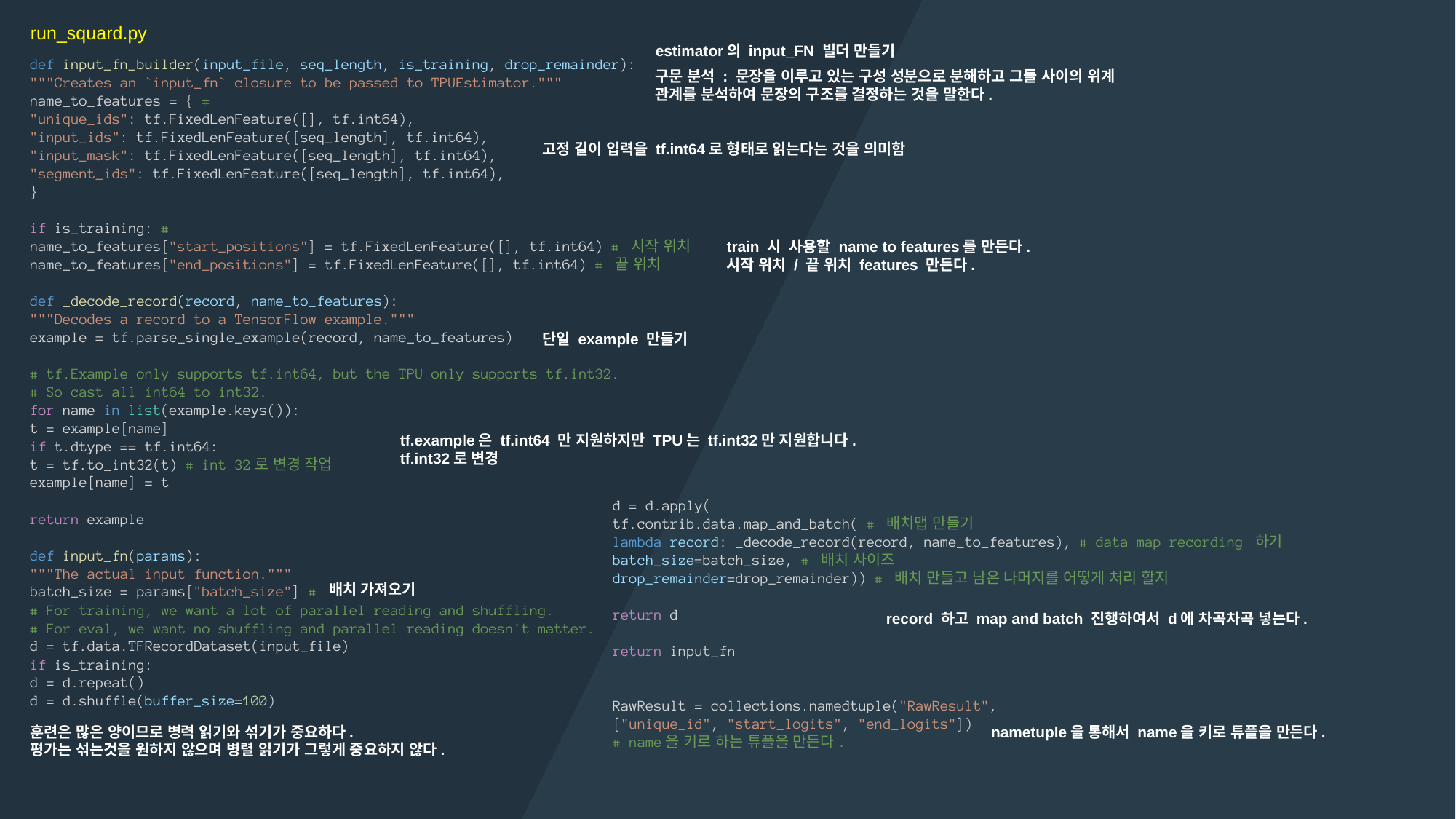

run_squard.py
estimator의 input_FN 빌더 만들기
def input_fn_builder(input_file, seq_length, is_training, drop_remainder):
"""Creates an `input_fn` closure to be passed to TPUEstimator."""
name_to_features = { #
"unique_ids": tf.FixedLenFeature([], tf.int64),
"input_ids": tf.FixedLenFeature([seq_length], tf.int64),
"input_mask": tf.FixedLenFeature([seq_length], tf.int64),
"segment_ids": tf.FixedLenFeature([seq_length], tf.int64),
}
if is_training: #
name_to_features["start_positions"] = tf.FixedLenFeature([], tf.int64) # 시작 위치
name_to_features["end_positions"] = tf.FixedLenFeature([], tf.int64) # 끝 위치
def _decode_record(record, name_to_features):
"""Decodes a record to a TensorFlow example."""
example = tf.parse_single_example(record, name_to_features)
# tf.Example only supports tf.int64, but the TPU only supports tf.int32.
# So cast all int64 to int32.
for name in list(example.keys()):
t = example[name]
if t.dtype == tf.int64:
t = tf.to_int32(t) # int 32로 변경 작업
example[name] = t
return example
def input_fn(params):
"""The actual input function."""
batch_size = params["batch_size"] #
# For training, we want a lot of parallel reading and shuffling.
# For eval, we want no shuffling and parallel reading doesn't matter.
d = tf.data.TFRecordDataset(input_file)
if is_training:
d = d.repeat()
d = d.shuffle(buffer_size=100)

구문 분석 : 문장을 이루고 있는 구성 성분으로 분해하고 그들 사이의 위계 관계를 분석하여 문장의 구조를 결정하는 것을 말한다.
고정 길이 입력을 tf.int64로 형태로 읽는다는 것을 의미함
train 시  사용할 name to features를 만든다.
시작 위치 / 끝 위치 features 만든다.
단일 example 만들기

tf.example은 tf.int64 만 지원하지만 TPU는 tf.int32만 지원합니다.
tf.int32로 변경
d = d.apply(
tf.contrib.data.map_and_batch( # 배치맵 만들기
lambda record: _decode_record(record, name_to_features), # data map recording 하기
batch_size=batch_size, # 배치 사이즈
drop_remainder=drop_remainder)) # 배치 만들고 남은 나머지를 어떻게 처리 할지
return d
return input_fn
RawResult = collections.namedtuple("RawResult",
["unique_id", "start_logits", "end_logits"])
# name을 키로 하는 튜플을 만든다.
배치 가져오기
record 하고 map and batch 진행하여서 d에 차곡차곡 넣는다.
훈련은 많은 양이므로 병력 읽기와 섞기가 중요하다.
평가는 섞는것을 원하지 않으며 병렬 읽기가 그렇게 중요하지 않다.
nametuple을 통해서 name을 키로 튜플을 만든다.